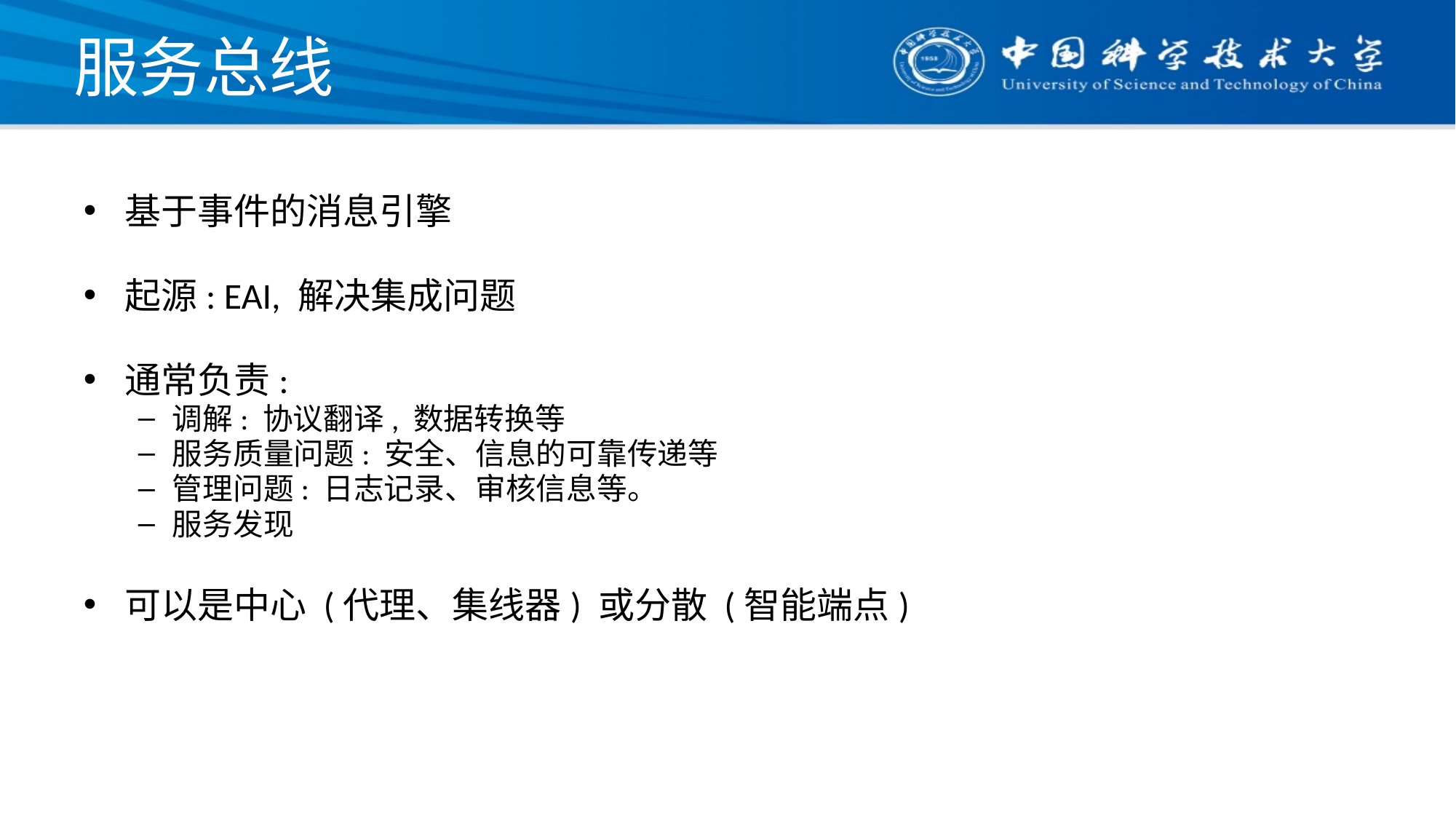

# 服务总线
基于事件的消息引擎

起源: EAI, 解决集成问题

通常负责:
调解: 协议翻译, 数据转换等
服务质量问题: 安全、信息的可靠传递等
管理问题: 日志记录、审核信息等。
服务发现

可以是中心 (代理、集线器) 或分散 (智能端点)